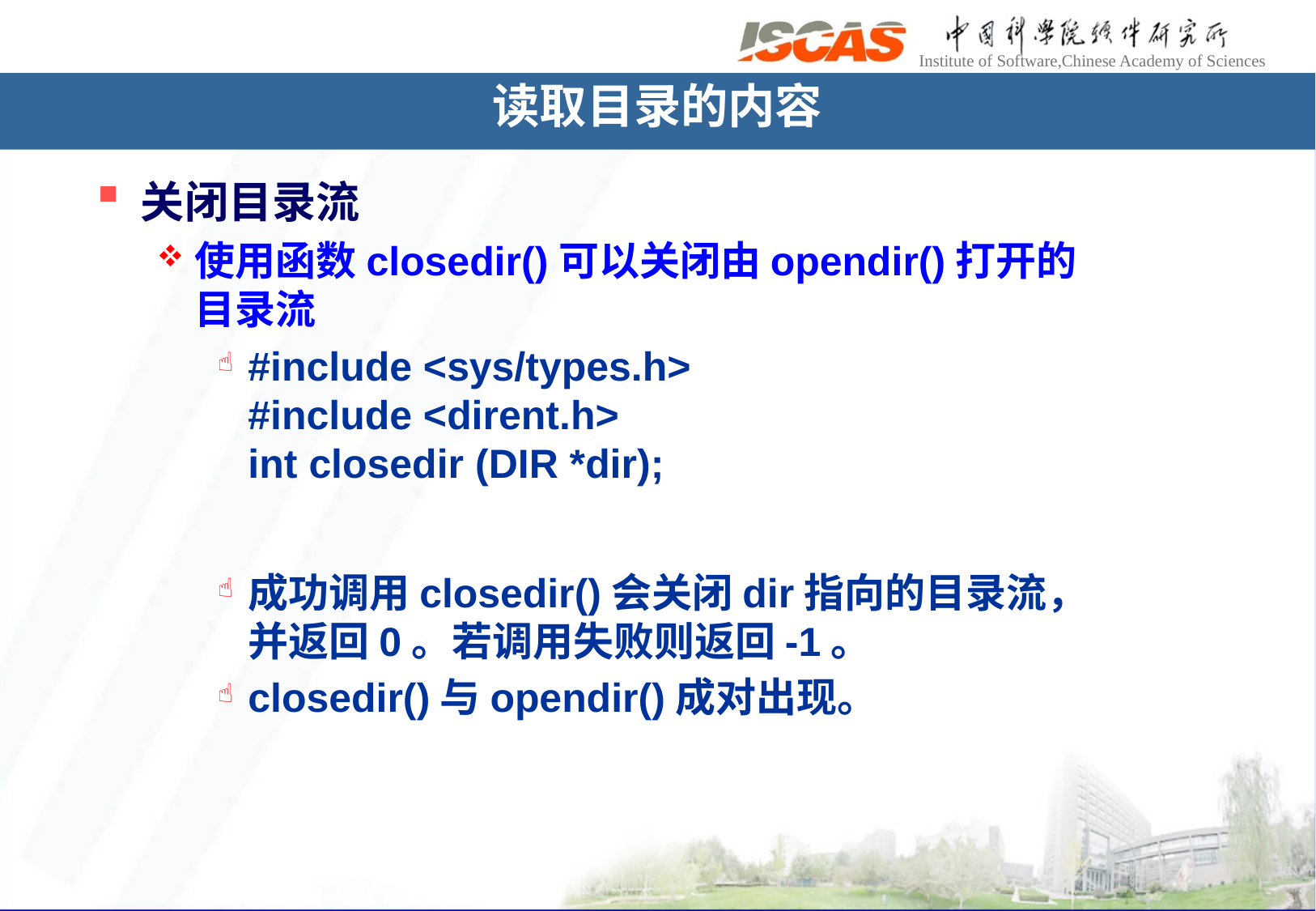

读取目录的内容

 关闭目录流
使用函数closedir()可以关闭由opendir()打开的目录流
#include <sys/types.h>
#include <dirent.h>
int closedir (DIR *dir);

成功调用closedir()会关闭dir指向的目录流，并返回0。若调用失败则返回-1。
closedir()与opendir()成对出现。